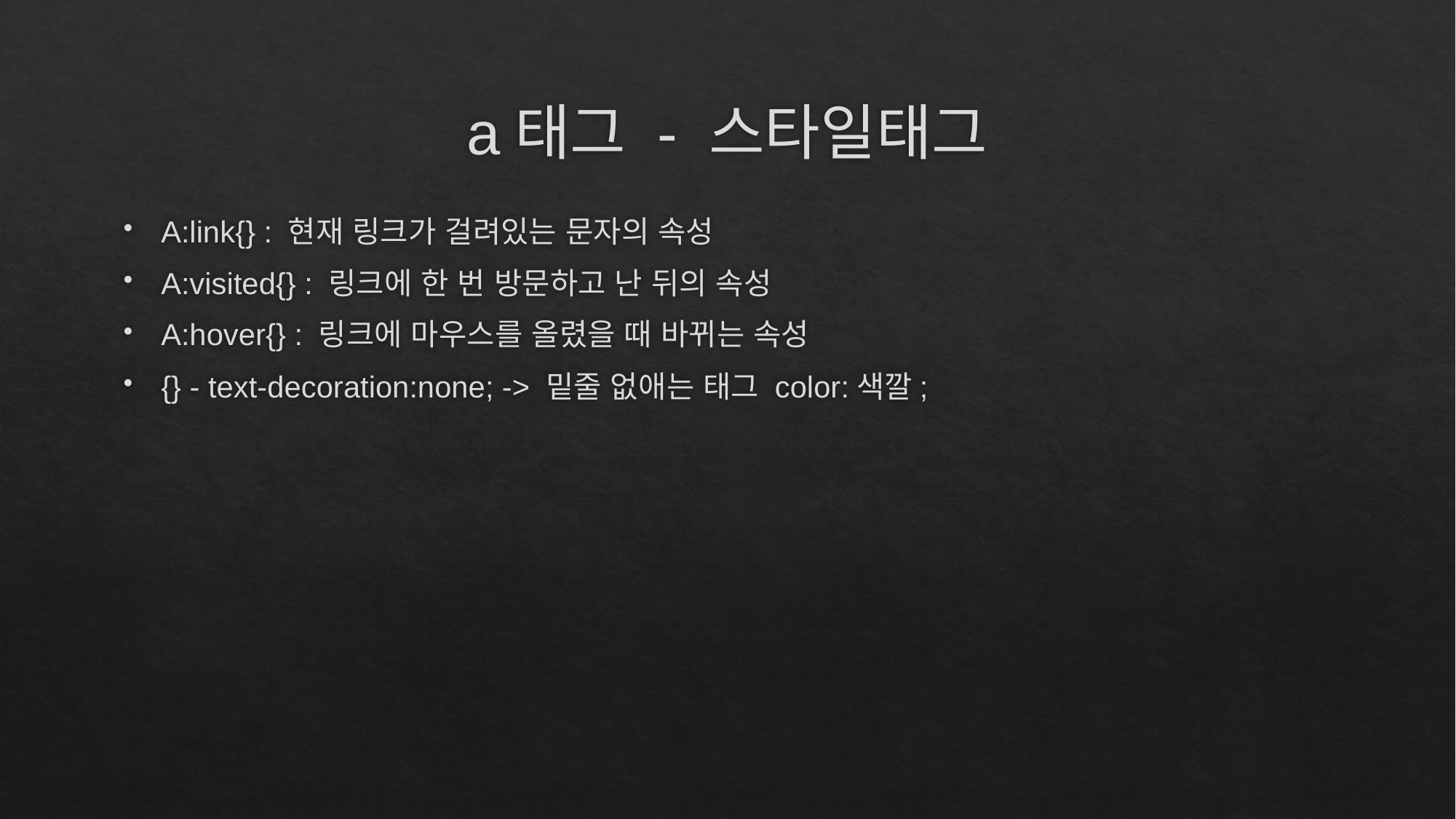

# a태그 - 스타일태그
A:link{} : 현재 링크가 걸려있는 문자의 속성
A:visited{} : 링크에 한 번 방문하고 난 뒤의 속성
A:hover{} : 링크에 마우스를 올렸을 때 바뀌는 속성
{} - text-decoration:none; -> 밑줄 없애는 태그 color:색깔;